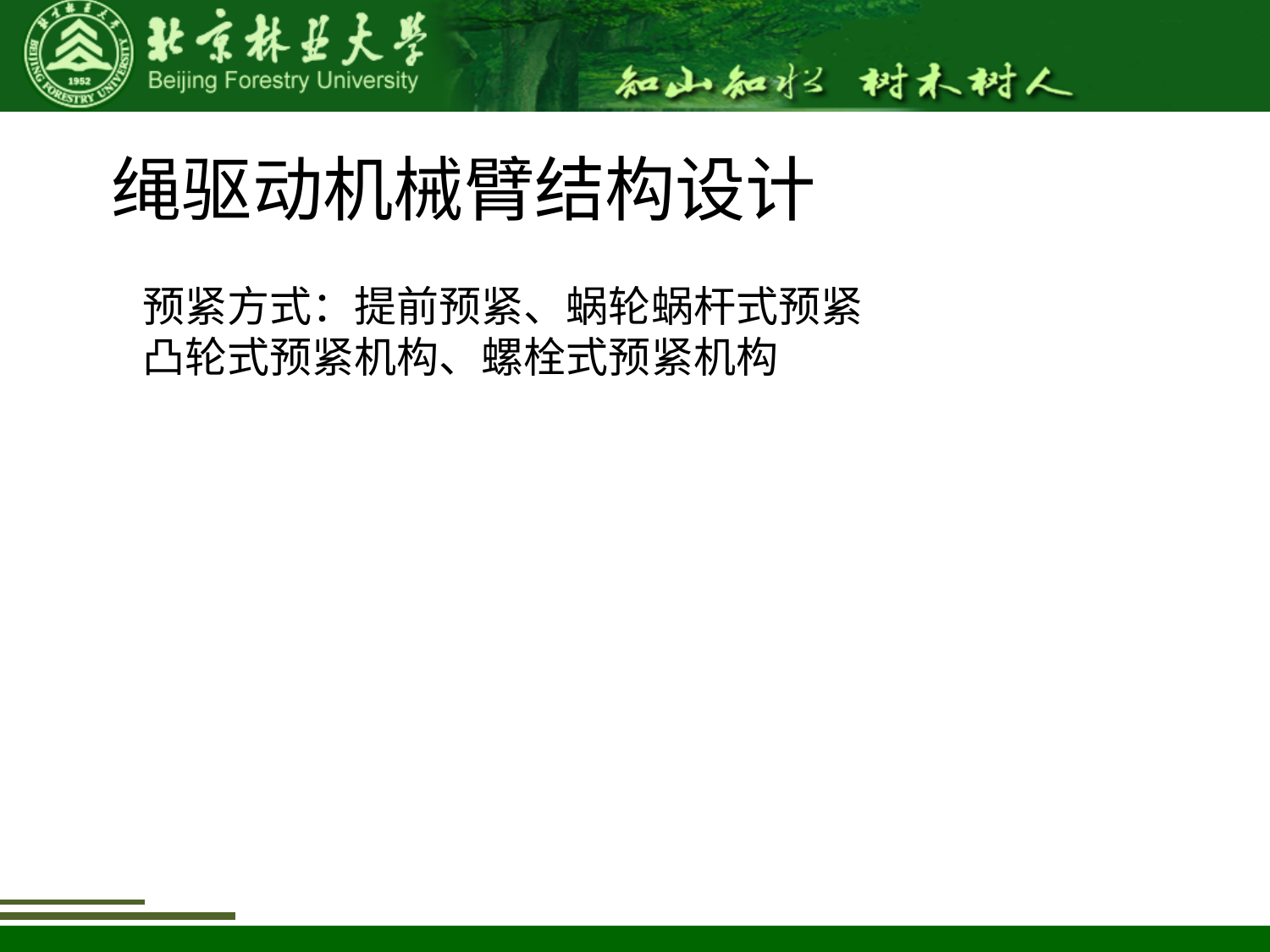

绳驱动机械臂结构设计
预紧方式：提前预紧、蜗轮蜗杆式预紧
凸轮式预紧机构、螺栓式预紧机构
12